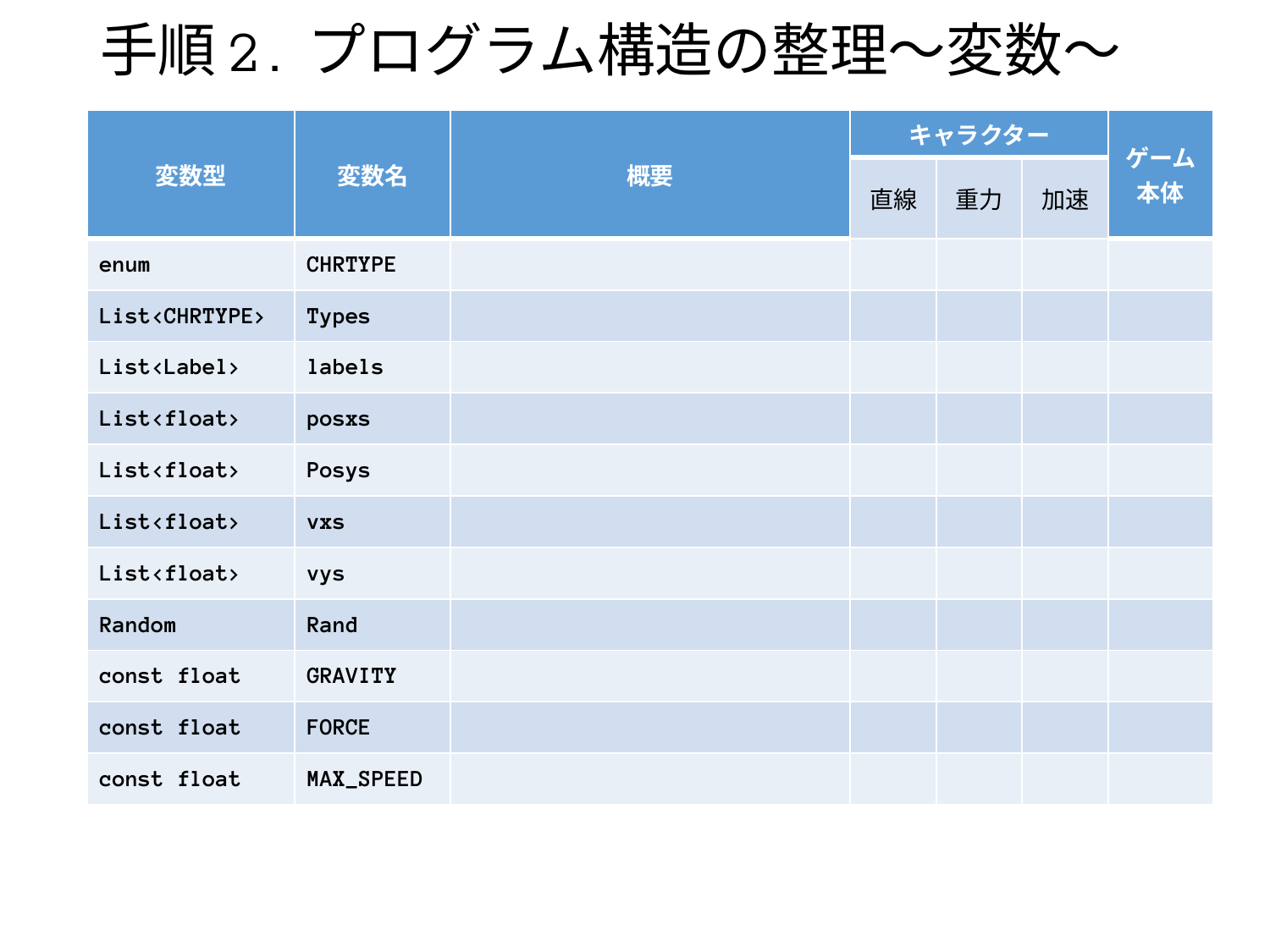

# 手順2.プログラム構造の整理～変数～
| 変数型 | 変数名 | 概要 | キャラクター |  |  | ゲーム 本体 |
| --- | --- | --- | --- | --- | --- | --- |
|  |  |  | 直線 | 重力 | 加速 |  |
| enum | CHRTYPE |  |  |  |  |  |
| List<CHRTYPE> | Types |  |  |  |  |  |
| List<Label> | labels |  |  |  |  |  |
| List<float> | posxs |  |  |  |  |  |
| List<float> | Posys |  |  |  |  |  |
| List<float> | vxs |  |  |  |  |  |
| List<float> | vys |  |  |  |  |  |
| Random | Rand |  |  |  |  |  |
| const float | GRAVITY |  |  |  |  |  |
| const float | FORCE |  |  |  |  |  |
| const float | MAX\_SPEED |  |  |  |  |  |